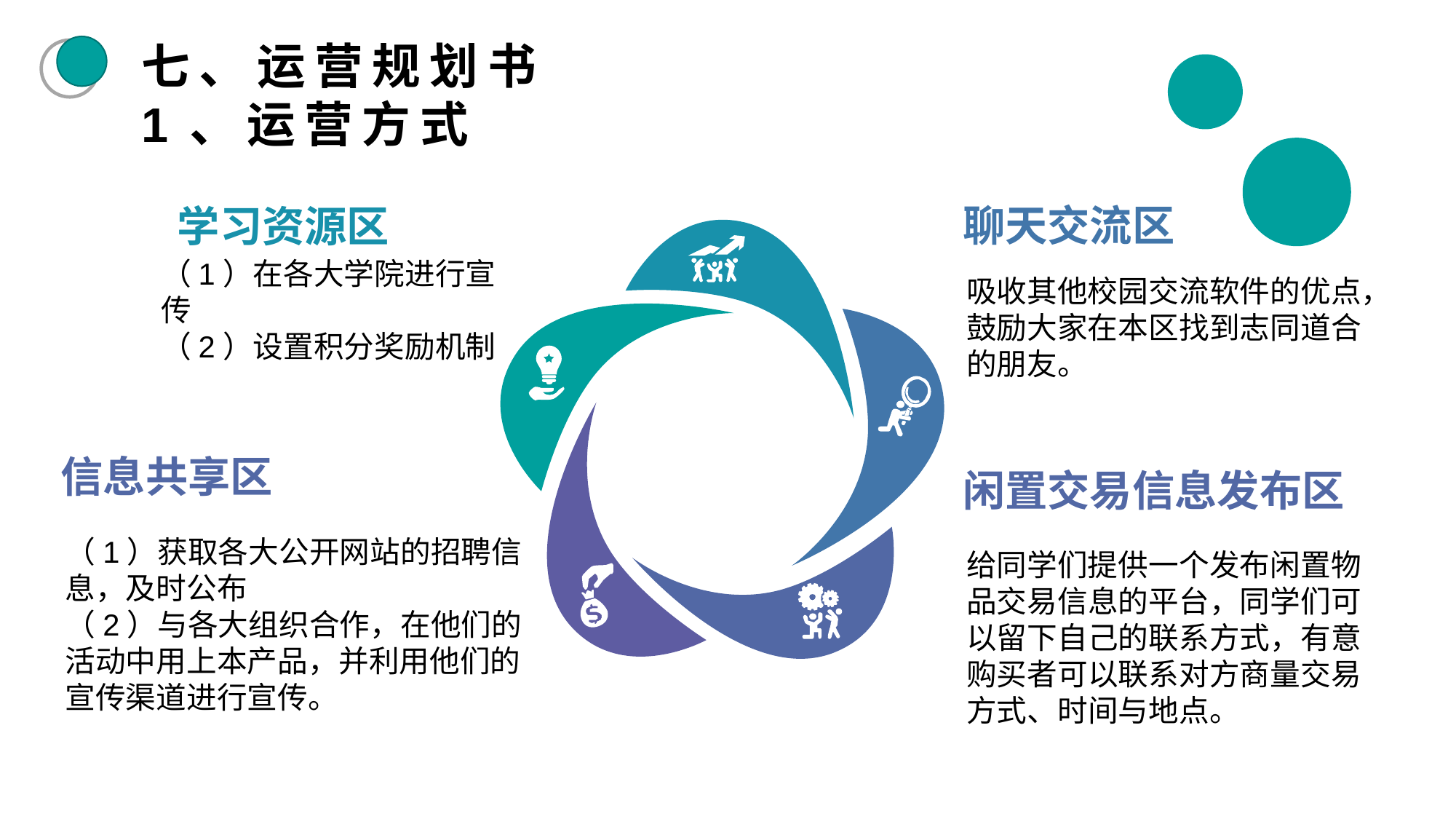

七、运营规划书
1、运营方式

聊天交流区
吸收其他校园交流软件的优点，鼓励大家在本区找到志同道合的朋友。
学习资源区
（1）在各大学院进行宣传
（2）设置积分奖励机制
信息共享区
（1）获取各大公开网站的招聘信息，及时公布
（2）与各大组织合作，在他们的活动中用上本产品，并利用他们的宣传渠道进行宣传。
闲置交易信息发布区
给同学们提供一个发布闲置物品交易信息的平台，同学们可以留下自己的联系方式，有意购买者可以联系对方商量交易方式、时间与地点。